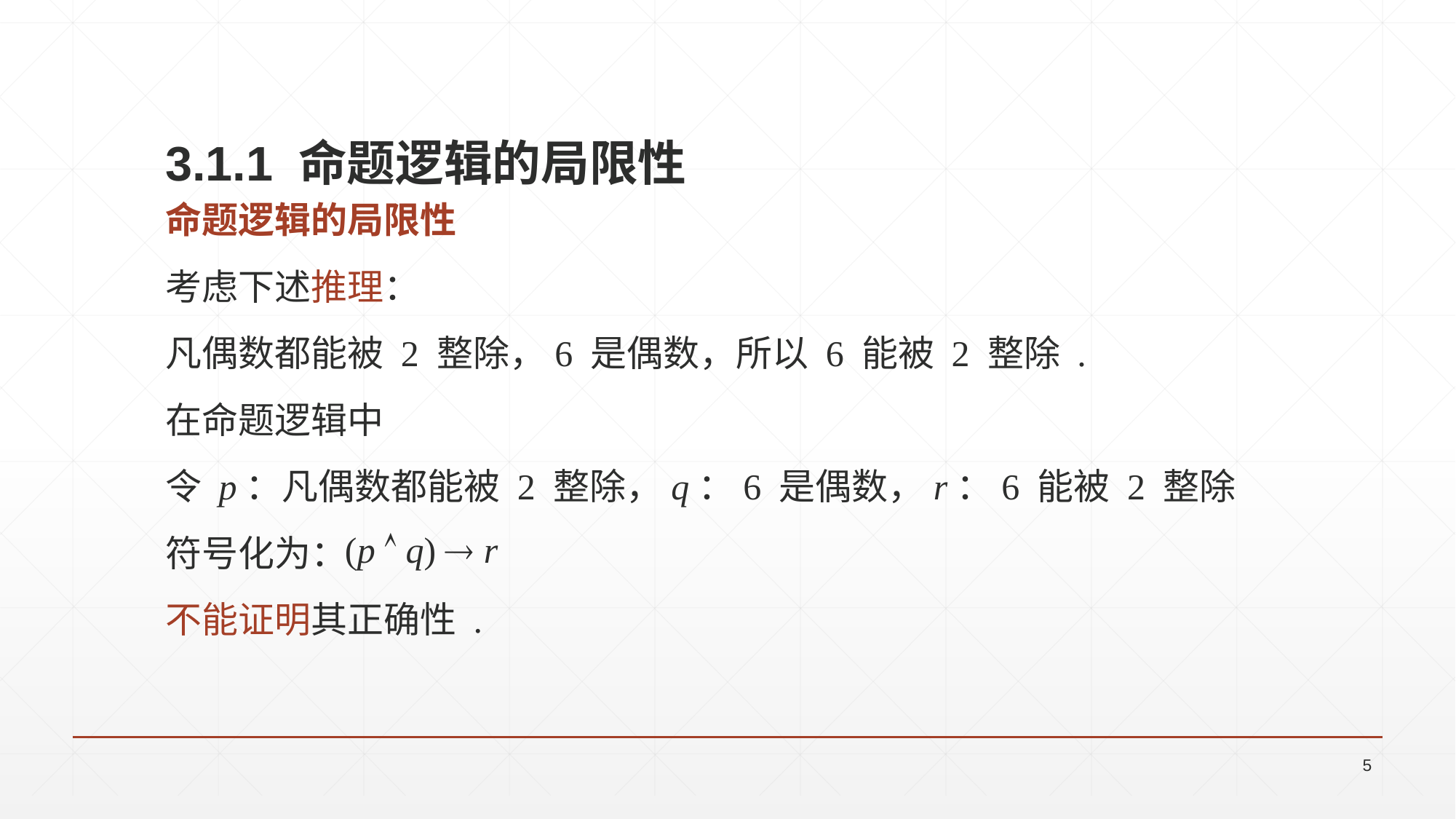

3.1.1 命题逻辑的局限性
命题逻辑的局限性
考虑下述推理：
凡偶数都能被 2 整除，6 是偶数，所以 6 能被 2 整除 .
在命题逻辑中
令 p：凡偶数都能被 2 整除，q：6 是偶数，r：6 能被 2 整除
符号化为：
不能证明其正确性 .
(p ∧ q) → r
5